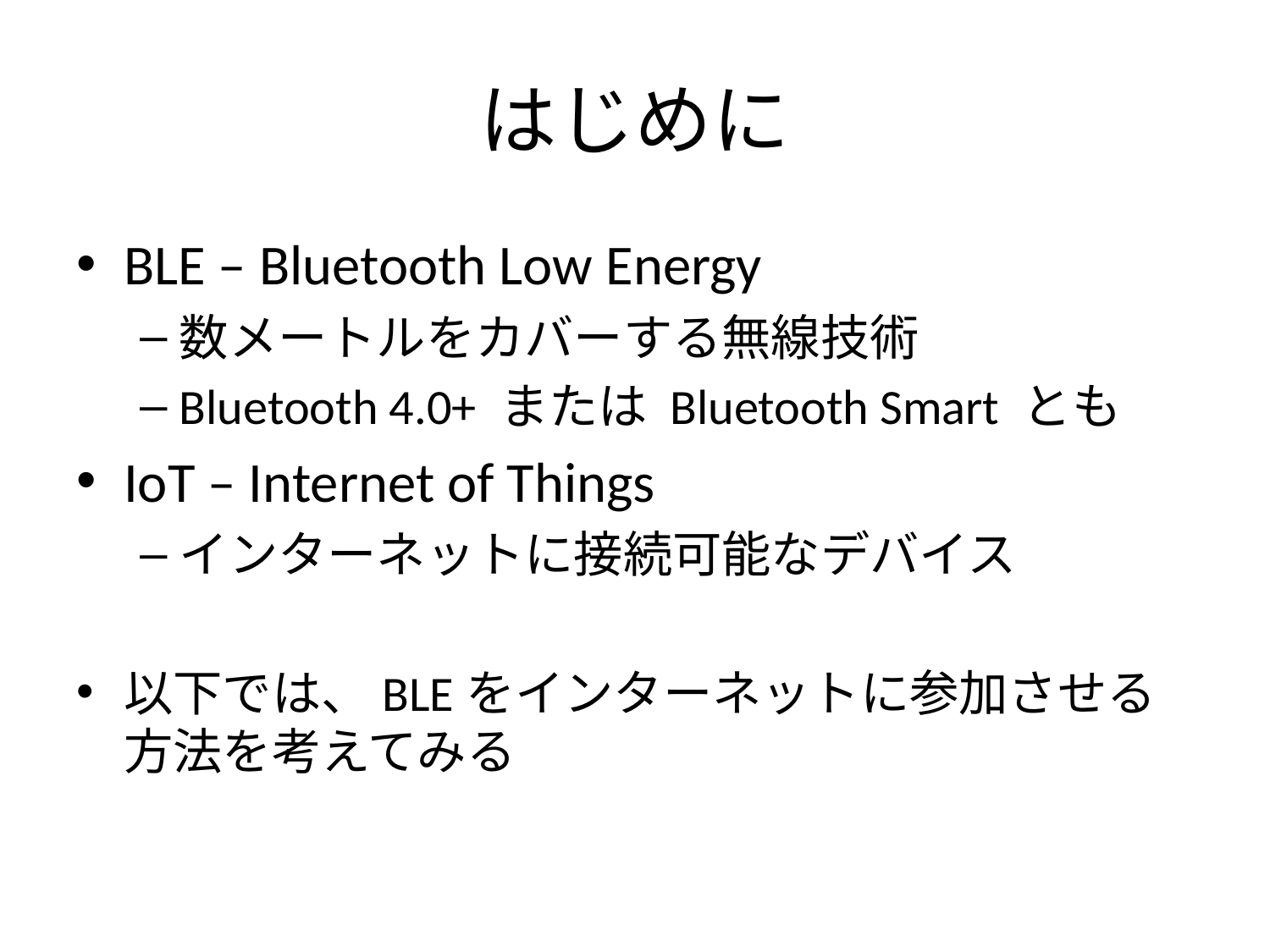

# はじめに
BLE – Bluetooth Low Energy
数メートルをカバーする無線技術
Bluetooth 4.0+ または Bluetooth Smart とも
IoT – Internet of Things
インターネットに接続可能なデバイス

以下では、BLEをインターネットに参加させる方法を考えてみる